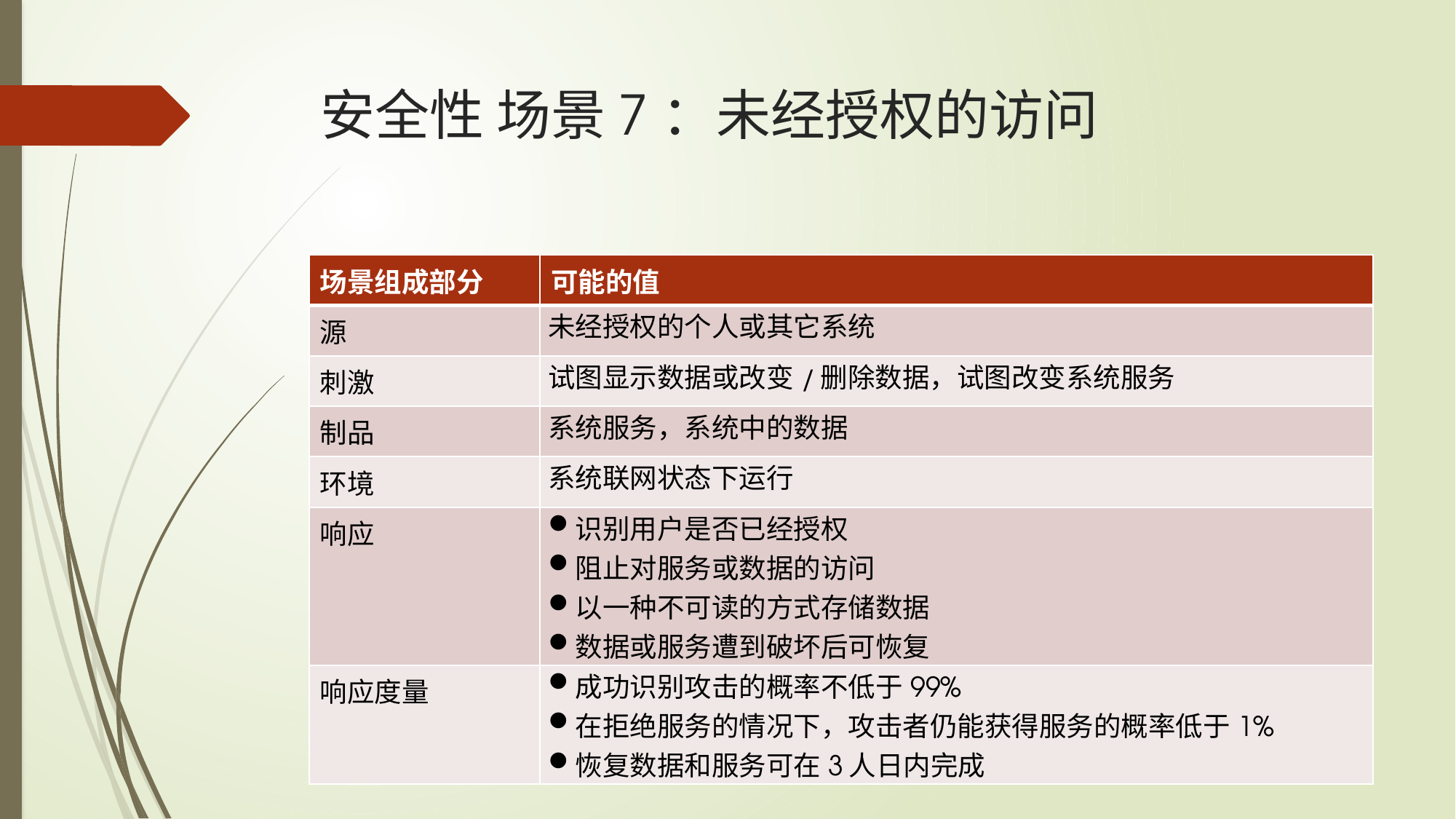

# 安全性 场景7：未经授权的访问
| 场景组成部分 | 可能的值 |
| --- | --- |
| 源 | 未经授权的个人或其它系统 |
| 刺激 | 试图显示数据或改变/删除数据，试图改变系统服务 |
| 制品 | 系统服务，系统中的数据 |
| 环境 | 系统联网状态下运行 |
| 响应 | 识别用户是否已经授权 阻止对服务或数据的访问 以一种不可读的方式存储数据 数据或服务遭到破坏后可恢复 |
| 响应度量 | 成功识别攻击的概率不低于99% 在拒绝服务的情况下，攻击者仍能获得服务的概率低于1% 恢复数据和服务可在3人日内完成 |